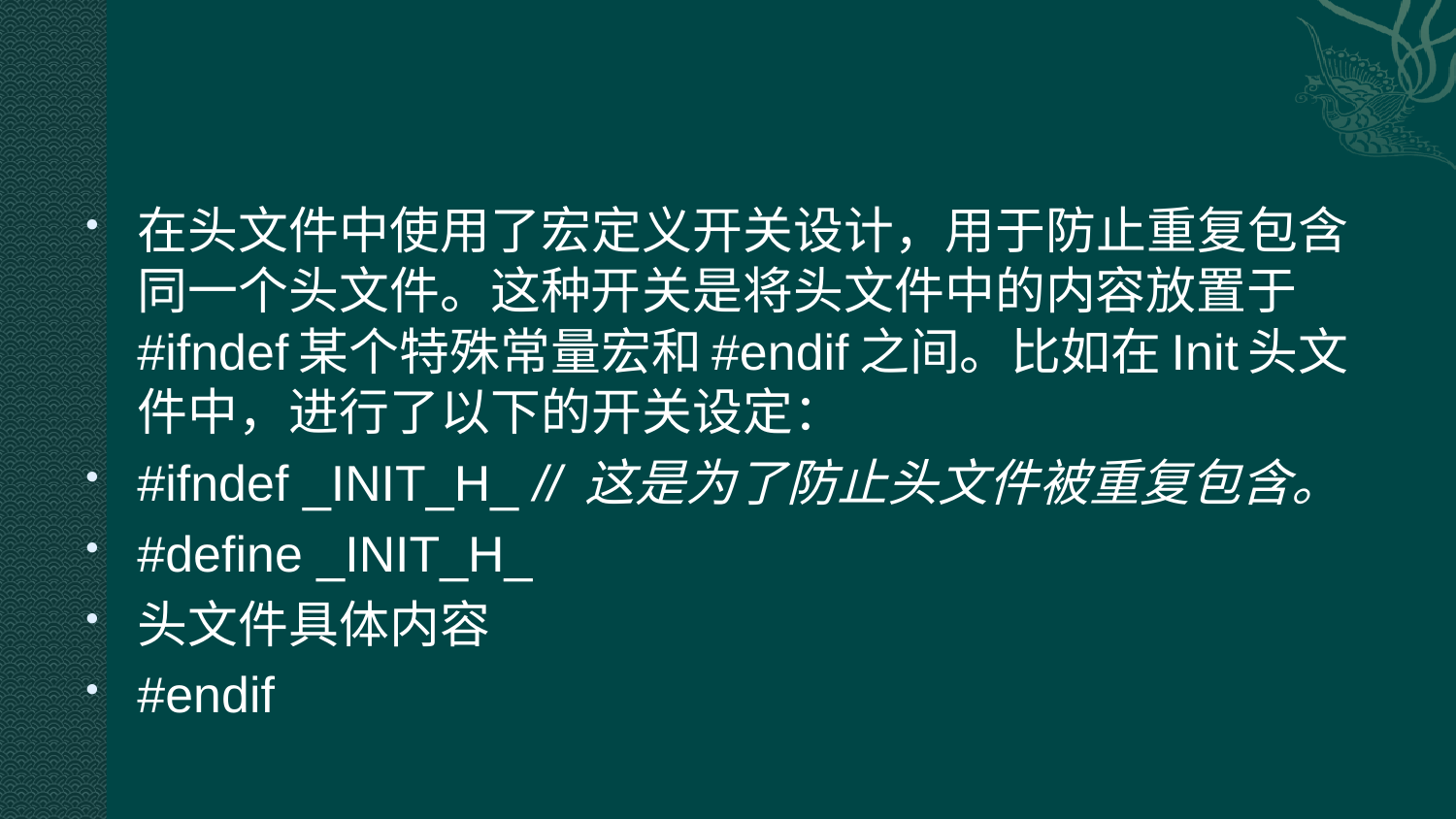

#
在头文件中使用了宏定义开关设计，用于防止重复包含同一个头文件。这种开关是将头文件中的内容放置于#ifndef某个特殊常量宏和#endif之间。比如在Init头文件中，进行了以下的开关设定：
#ifndef _INIT_H_ // 这是为了防止头文件被重复包含。
#define _INIT_H_
头文件具体内容
#endif